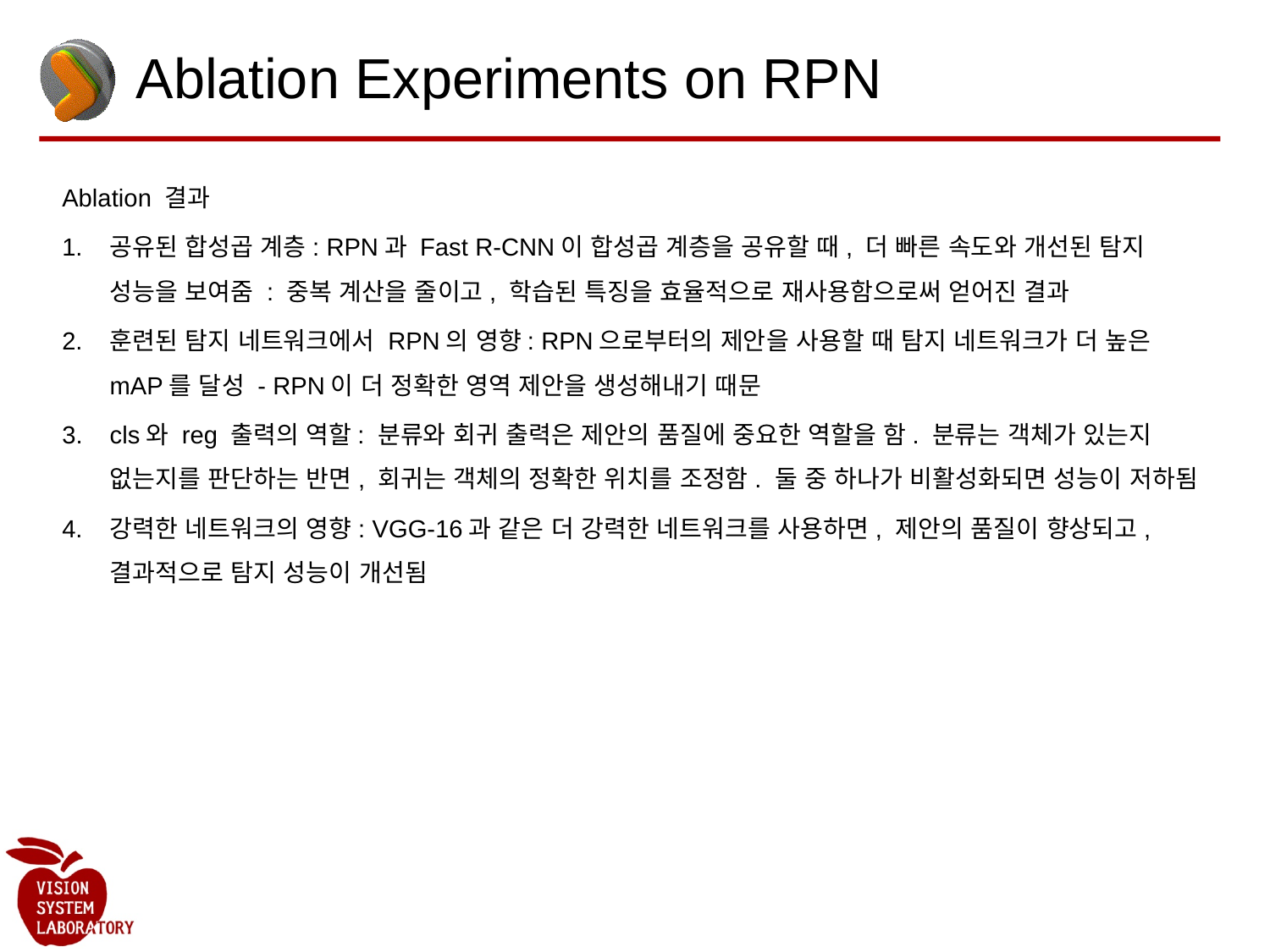

# Ablation Experiments on RPN
Ablation 결과
공유된 합성곱 계층: RPN과 Fast R-CNN이 합성곱 계층을 공유할 때, 더 빠른 속도와 개선된 탐지 성능을 보여줌 : 중복 계산을 줄이고, 학습된 특징을 효율적으로 재사용함으로써 얻어진 결과
훈련된 탐지 네트워크에서 RPN의 영향: RPN으로부터의 제안을 사용할 때 탐지 네트워크가 더 높은 mAP를 달성 - RPN이 더 정확한 영역 제안을 생성해내기 때문
cls와 reg 출력의 역할: 분류와 회귀 출력은 제안의 품질에 중요한 역할을 함. 분류는 객체가 있는지 없는지를 판단하는 반면, 회귀는 객체의 정확한 위치를 조정함. 둘 중 하나가 비활성화되면 성능이 저하됨
강력한 네트워크의 영향: VGG-16과 같은 더 강력한 네트워크를 사용하면, 제안의 품질이 향상되고, 결과적으로 탐지 성능이 개선됨